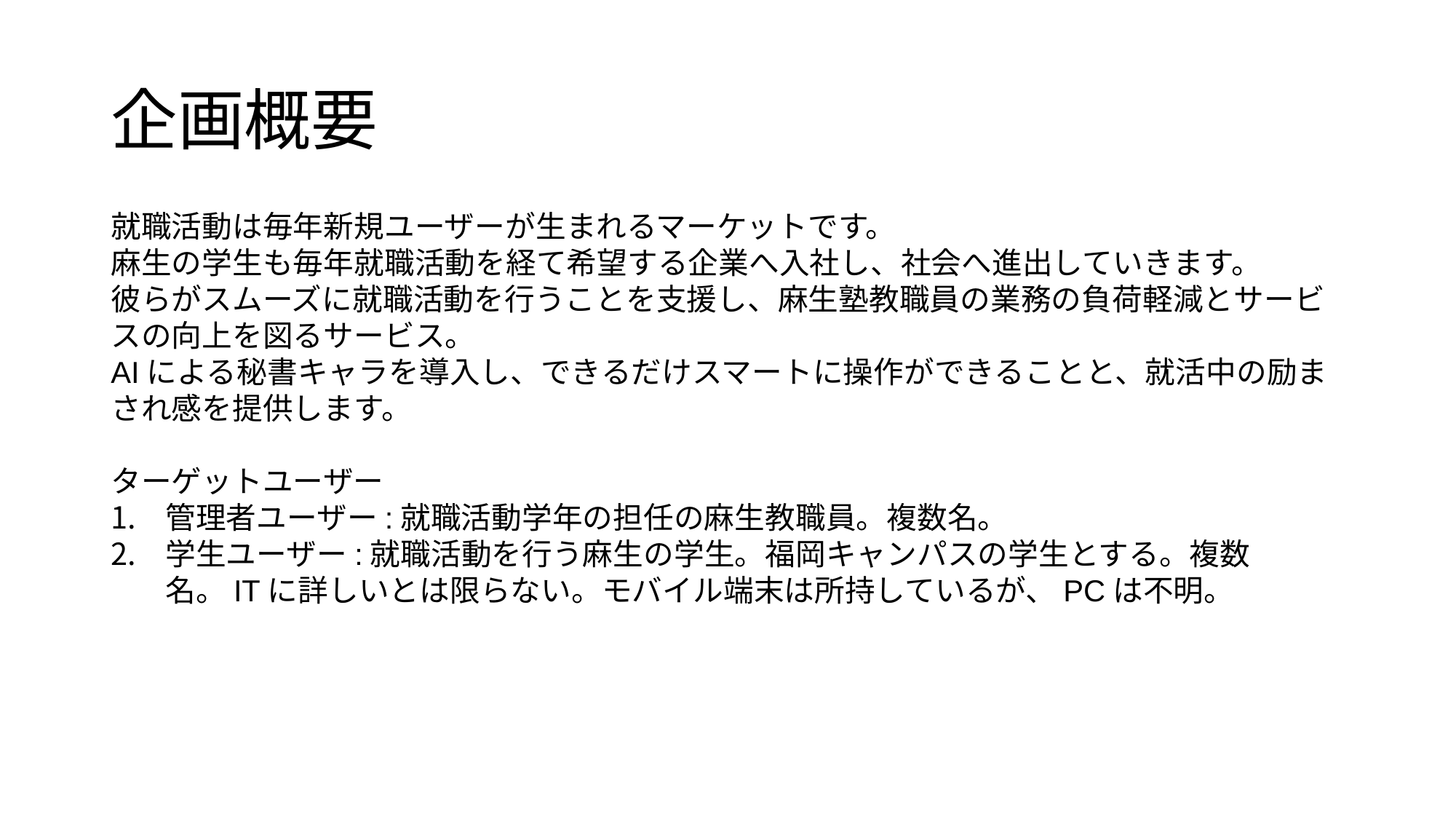

# 企画概要
就職活動は毎年新規ユーザーが生まれるマーケットです。
麻生の学生も毎年就職活動を経て希望する企業へ入社し、社会へ進出していきます。
彼らがスムーズに就職活動を行うことを支援し、麻生塾教職員の業務の負荷軽減とサービスの向上を図るサービス。
AIによる秘書キャラを導入し、できるだけスマートに操作ができることと、就活中の励まされ感を提供します。

ターゲットユーザー
管理者ユーザー:就職活動学年の担任の麻生教職員。複数名。
学生ユーザー:就職活動を行う麻生の学生。福岡キャンパスの学生とする。複数名。ITに詳しいとは限らない。モバイル端末は所持しているが、PCは不明。